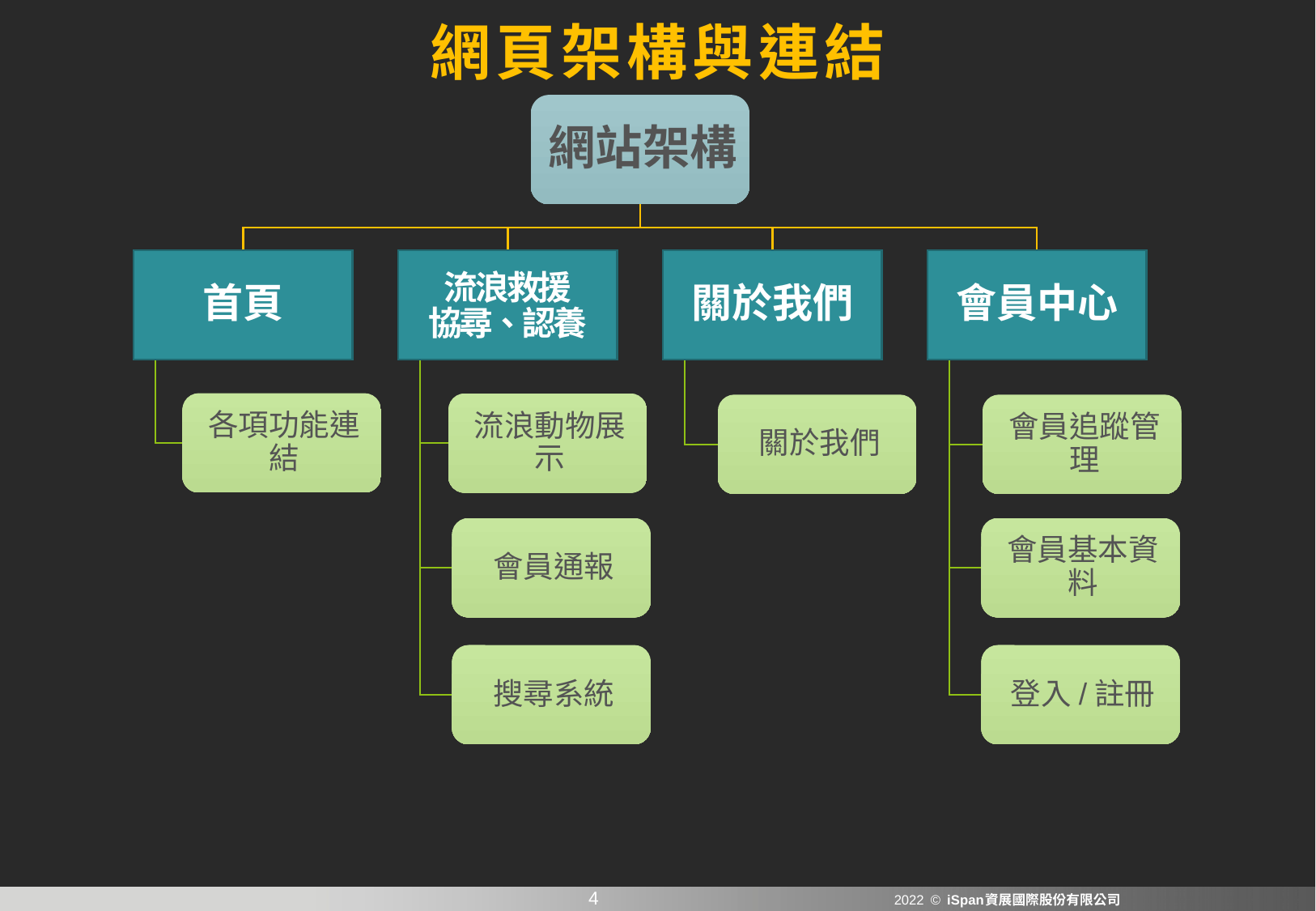

# 網頁架構與連結
網站架構
首頁
各項功能連結
流浪救援
協尋、認養
流浪動物展示
會員通報
搜尋系統
關於我們
關於我們
會員中心
會員追蹤管理
會員基本資料
登入/註冊